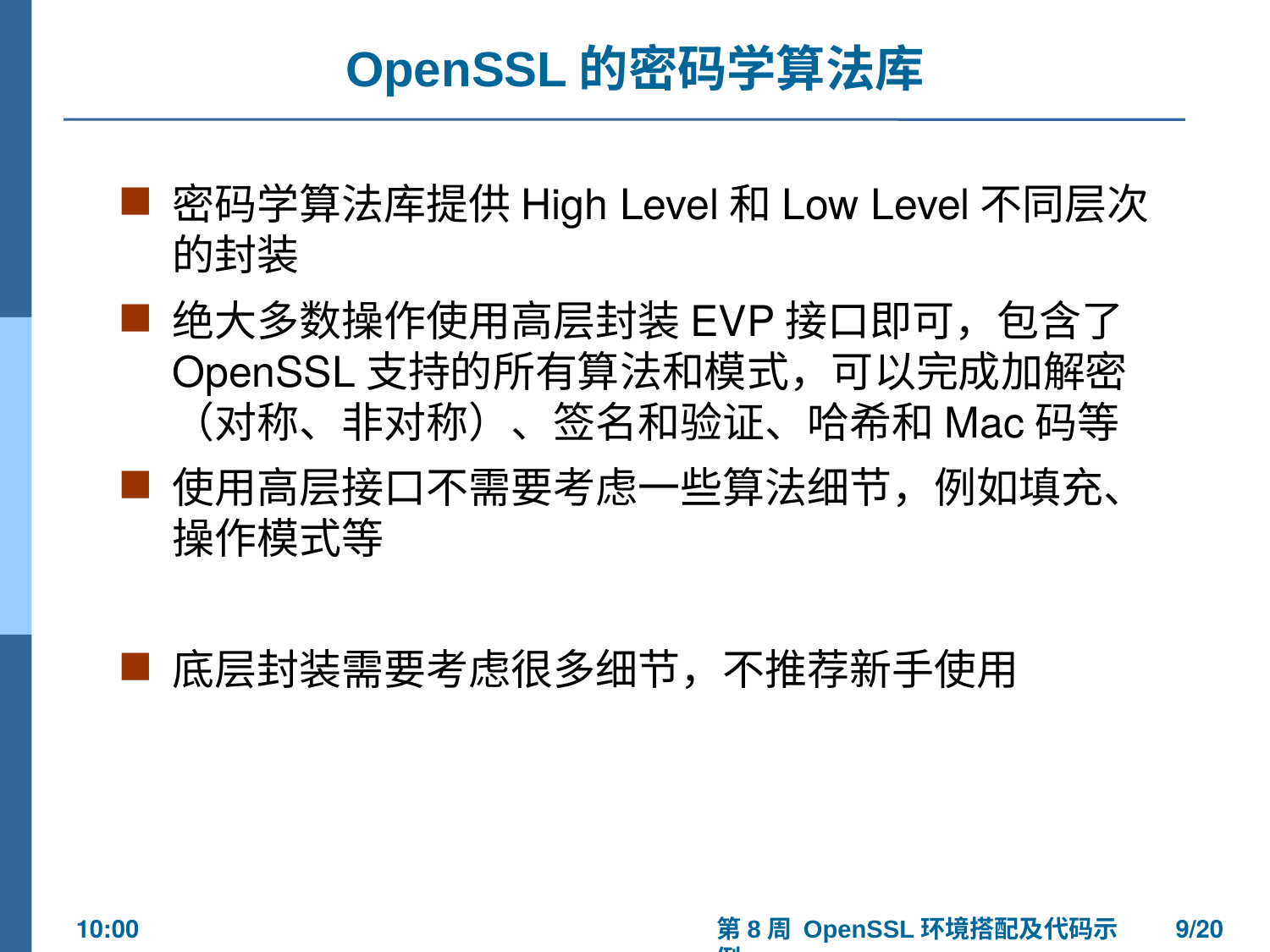

OpenSSL的密码学算法库
密码学算法库提供High Level和Low Level不同层次的封装
绝大多数操作使用高层封装EVP接口即可，包含了OpenSSL支持的所有算法和模式，可以完成加解密（对称、非对称）、签名和验证、哈希和Mac码等
使用高层接口不需要考虑一些算法细节，例如填充、操作模式等

底层封装需要考虑很多细节，不推荐新手使用